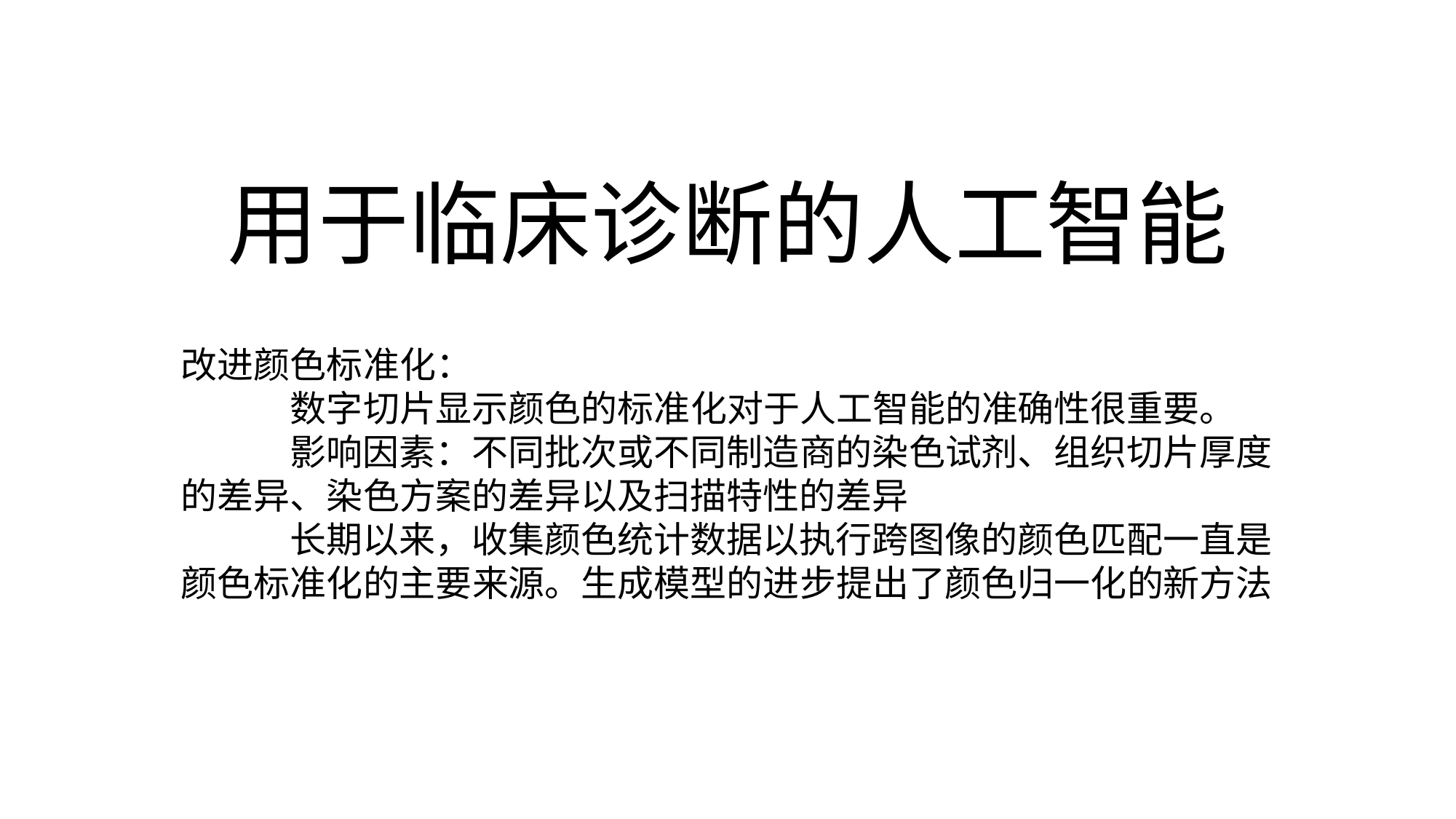

# 用于临床诊断的人工智能
改进颜色标准化：
	数字切片显示颜色的标准化对于人工智能的准确性很重要。
	影响因素：不同批次或不同制造商的染色试剂、组织切片厚度的差异、染色方案的差异以及扫描特性的差异
	长期以来，收集颜色统计数据以执行跨图像的颜色匹配一直是颜色标准化的主要来源。生成模型的进步提出了颜色归一化的新方法